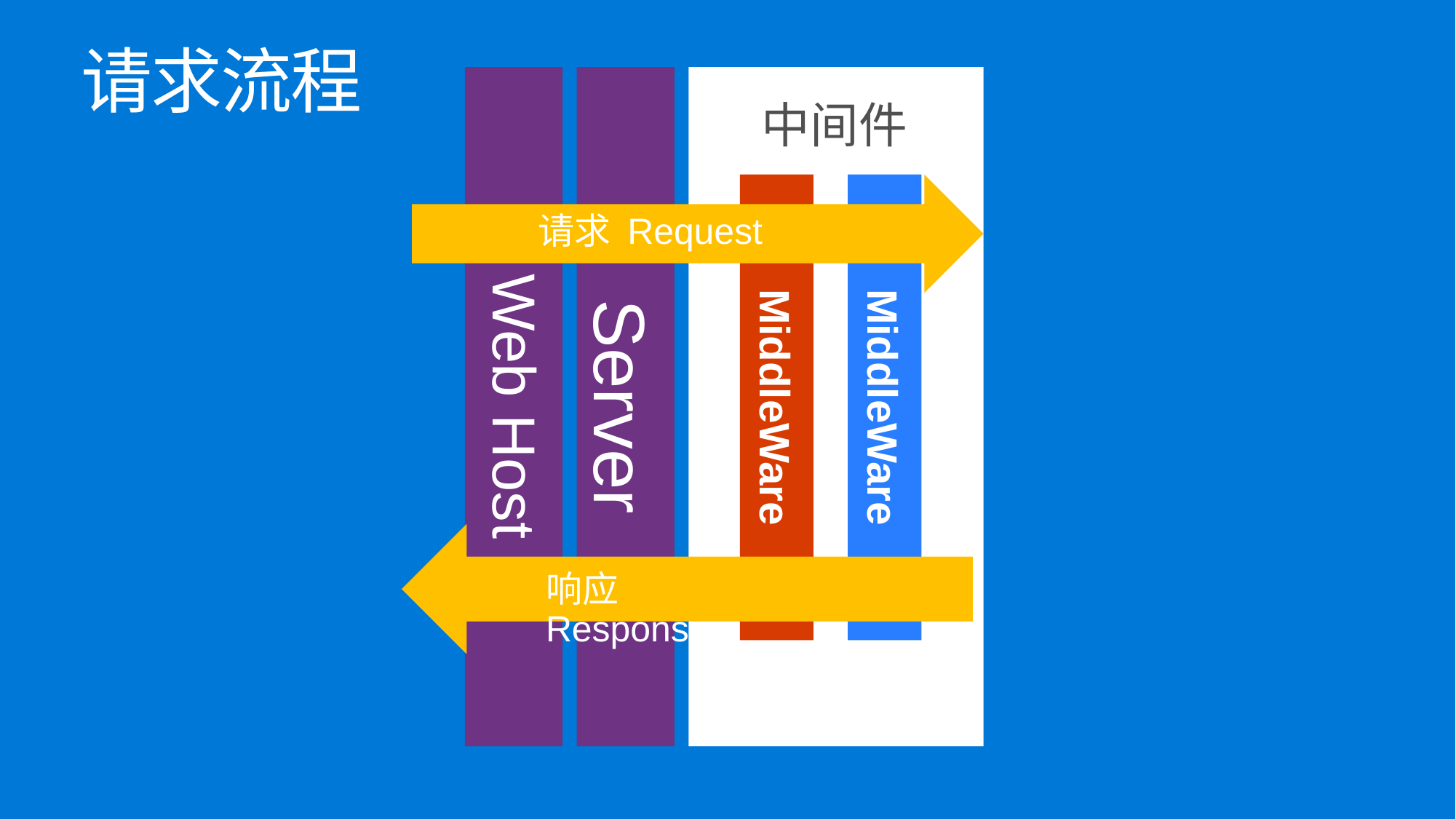

请求流程
请求 Request
中间件

Web Host
Server
MiddleWare
MiddleWare
响应 Response